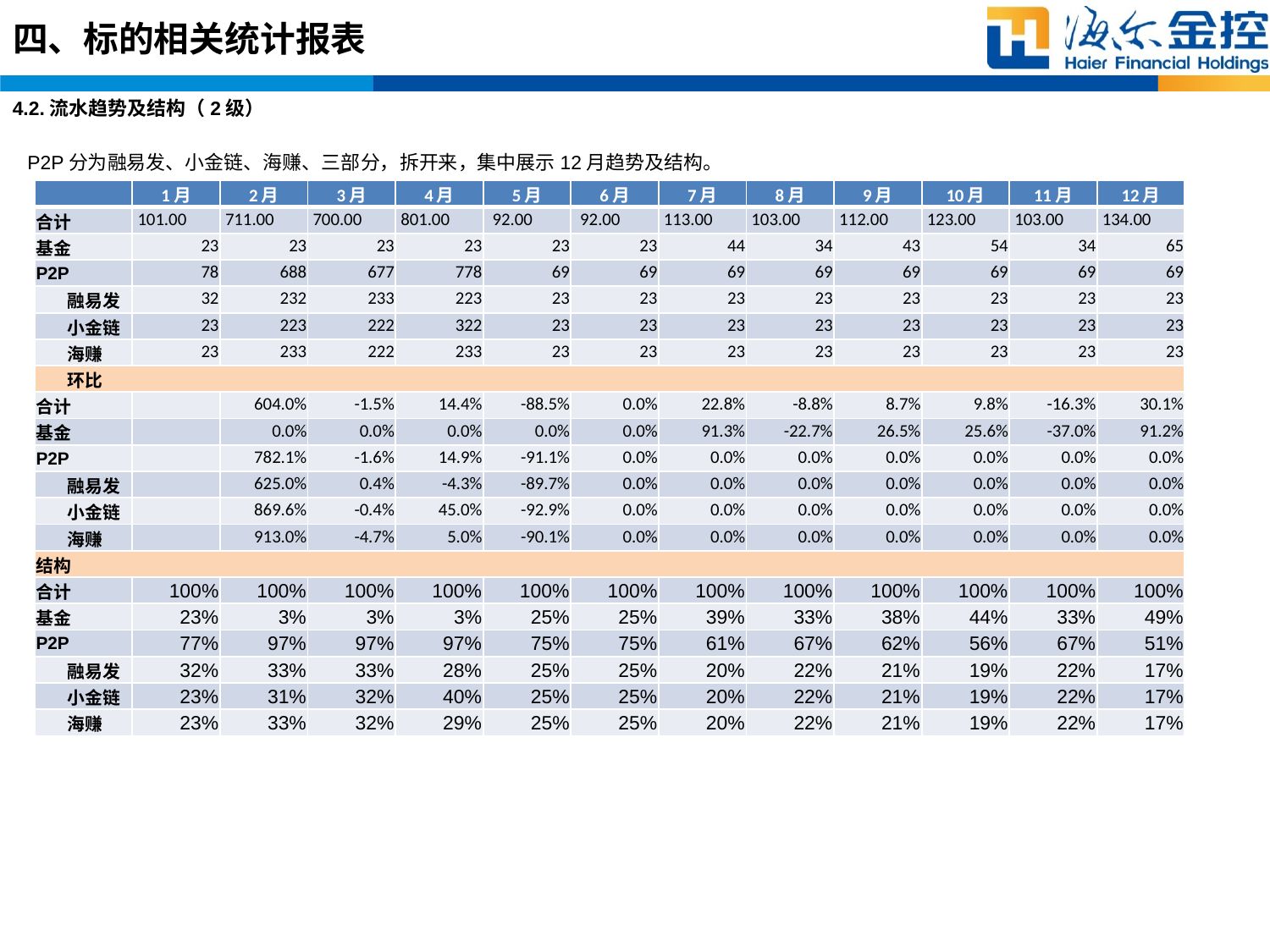

# 四、标的相关统计报表
4.2.流水趋势及结构（2级）
P2P分为融易发、小金链、海赚、三部分，拆开来，集中展示12月趋势及结构。
|  | 1月 | 2月 | 3月 | 4月 | 5月 | 6月 | 7月 | 8月 | 9月 | 10月 | 11月 | 12月 |
| --- | --- | --- | --- | --- | --- | --- | --- | --- | --- | --- | --- | --- |
| 合计 | 101.00 | 711.00 | 700.00 | 801.00 | 92.00 | 92.00 | 113.00 | 103.00 | 112.00 | 123.00 | 103.00 | 134.00 |
| 基金 | 23 | 23 | 23 | 23 | 23 | 23 | 44 | 34 | 43 | 54 | 34 | 65 |
| P2P | 78 | 688 | 677 | 778 | 69 | 69 | 69 | 69 | 69 | 69 | 69 | 69 |
| 融易发 | 32 | 232 | 233 | 223 | 23 | 23 | 23 | 23 | 23 | 23 | 23 | 23 |
| 小金链 | 23 | 223 | 222 | 322 | 23 | 23 | 23 | 23 | 23 | 23 | 23 | 23 |
| 海赚 | 23 | 233 | 222 | 233 | 23 | 23 | 23 | 23 | 23 | 23 | 23 | 23 |
| 环比 |  |  |  |  |  |  |  |  |  |  |  |  |
| 合计 |  | 604.0% | -1.5% | 14.4% | -88.5% | 0.0% | 22.8% | -8.8% | 8.7% | 9.8% | -16.3% | 30.1% |
| 基金 |  | 0.0% | 0.0% | 0.0% | 0.0% | 0.0% | 91.3% | -22.7% | 26.5% | 25.6% | -37.0% | 91.2% |
| P2P |  | 782.1% | -1.6% | 14.9% | -91.1% | 0.0% | 0.0% | 0.0% | 0.0% | 0.0% | 0.0% | 0.0% |
| 融易发 |  | 625.0% | 0.4% | -4.3% | -89.7% | 0.0% | 0.0% | 0.0% | 0.0% | 0.0% | 0.0% | 0.0% |
| 小金链 |  | 869.6% | -0.4% | 45.0% | -92.9% | 0.0% | 0.0% | 0.0% | 0.0% | 0.0% | 0.0% | 0.0% |
| 海赚 |  | 913.0% | -4.7% | 5.0% | -90.1% | 0.0% | 0.0% | 0.0% | 0.0% | 0.0% | 0.0% | 0.0% |
| 结构 |  |  |  |  |  |  |  |  |  |  |  |  |
| 合计 | 100% | 100% | 100% | 100% | 100% | 100% | 100% | 100% | 100% | 100% | 100% | 100% |
| 基金 | 23% | 3% | 3% | 3% | 25% | 25% | 39% | 33% | 38% | 44% | 33% | 49% |
| P2P | 77% | 97% | 97% | 97% | 75% | 75% | 61% | 67% | 62% | 56% | 67% | 51% |
| 融易发 | 32% | 33% | 33% | 28% | 25% | 25% | 20% | 22% | 21% | 19% | 22% | 17% |
| 小金链 | 23% | 31% | 32% | 40% | 25% | 25% | 20% | 22% | 21% | 19% | 22% | 17% |
| 海赚 | 23% | 33% | 32% | 29% | 25% | 25% | 20% | 22% | 21% | 19% | 22% | 17% |